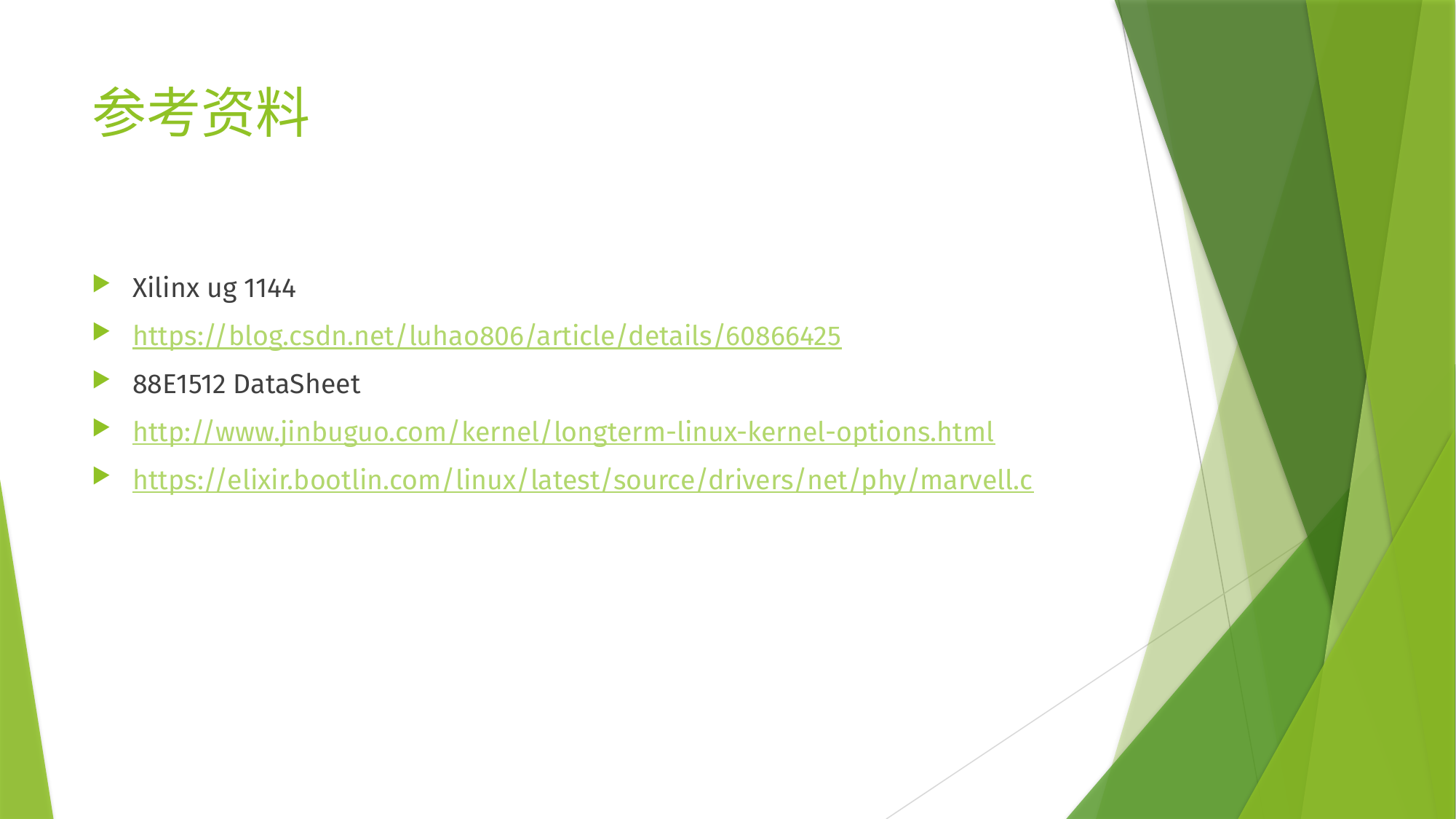

# 参考资料
Xilinx ug 1144
https://blog.csdn.net/luhao806/article/details/60866425
88E1512 DataSheet
http://www.jinbuguo.com/kernel/longterm-linux-kernel-options.html
https://elixir.bootlin.com/linux/latest/source/drivers/net/phy/marvell.c